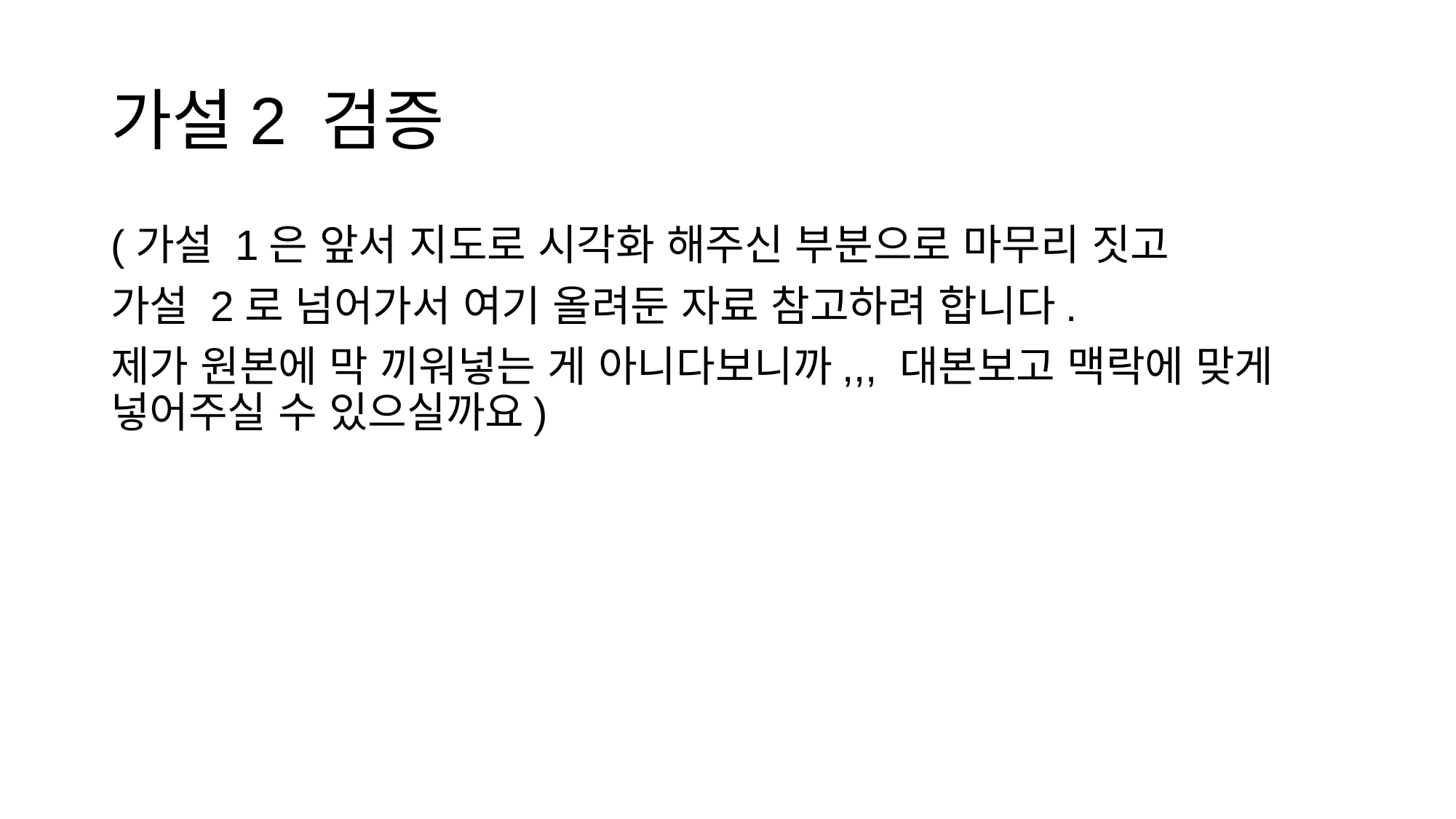

# 가설2 검증
(가설 1은 앞서 지도로 시각화 해주신 부분으로 마무리 짓고
가설 2로 넘어가서 여기 올려둔 자료 참고하려 합니다.
제가 원본에 막 끼워넣는 게 아니다보니까,,, 대본보고 맥락에 맞게 넣어주실 수 있으실까요)